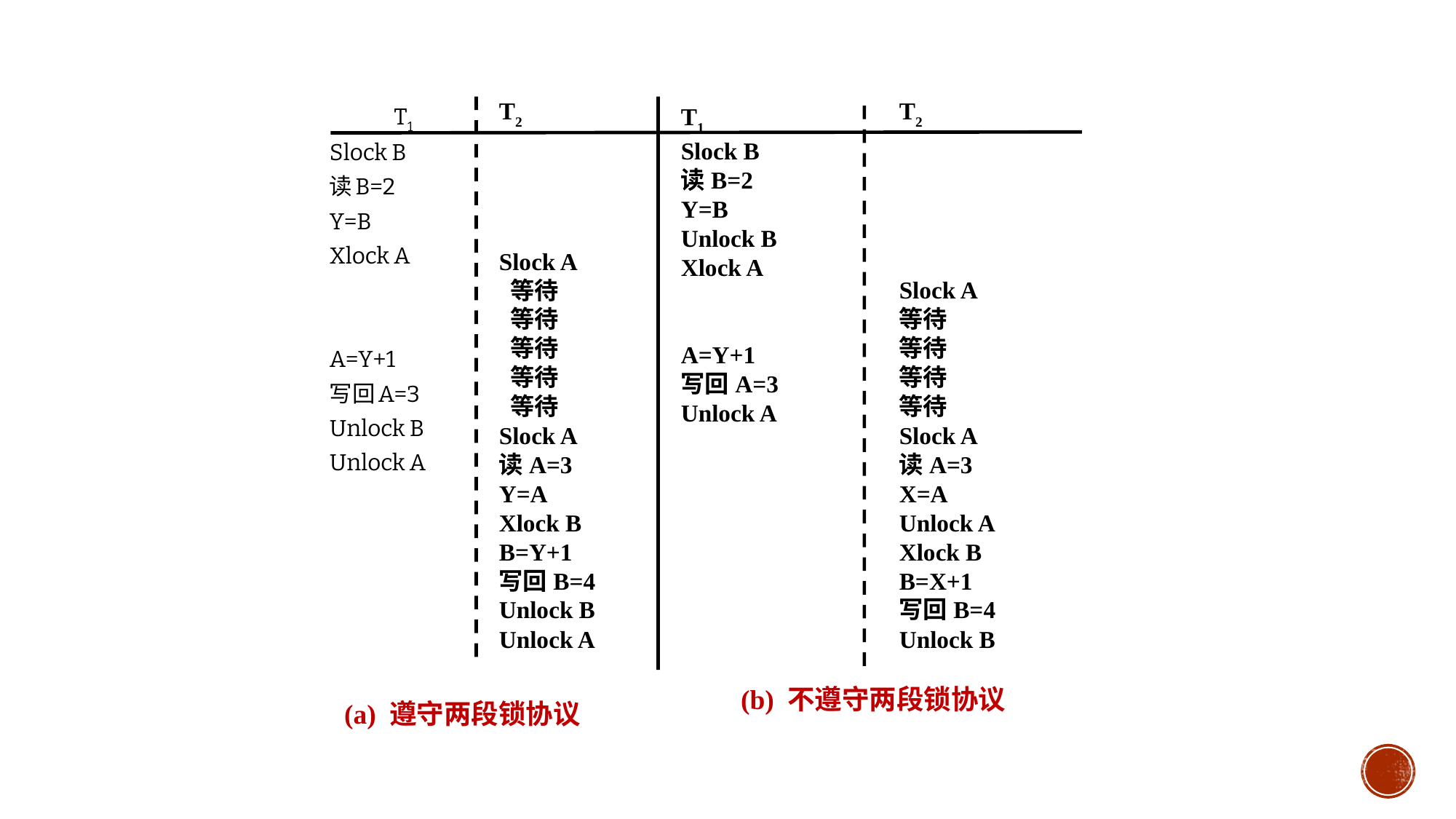

T1
Slock B
读B=2
Y=B
Xlock A

A=Y+1
写回A=3
Unlock B
Unlock A

T2

Slock A
等待
等待
等待
等待
Slock A
读A=3
X=A
Unlock A
Xlock B
B=X+1
写回B=4
Unlock B
T2

Slock A
 等待
 等待
 等待
 等待
 等待
Slock A
读A=3
Y=A
Xlock B
B=Y+1
写回B=4
Unlock B
Unlock A

T1
Slock B
读B=2
Y=B
Unlock B
Xlock A

A=Y+1
写回A=3
Unlock A

(b) 不遵守两段锁协议
 (a) 遵守两段锁协议